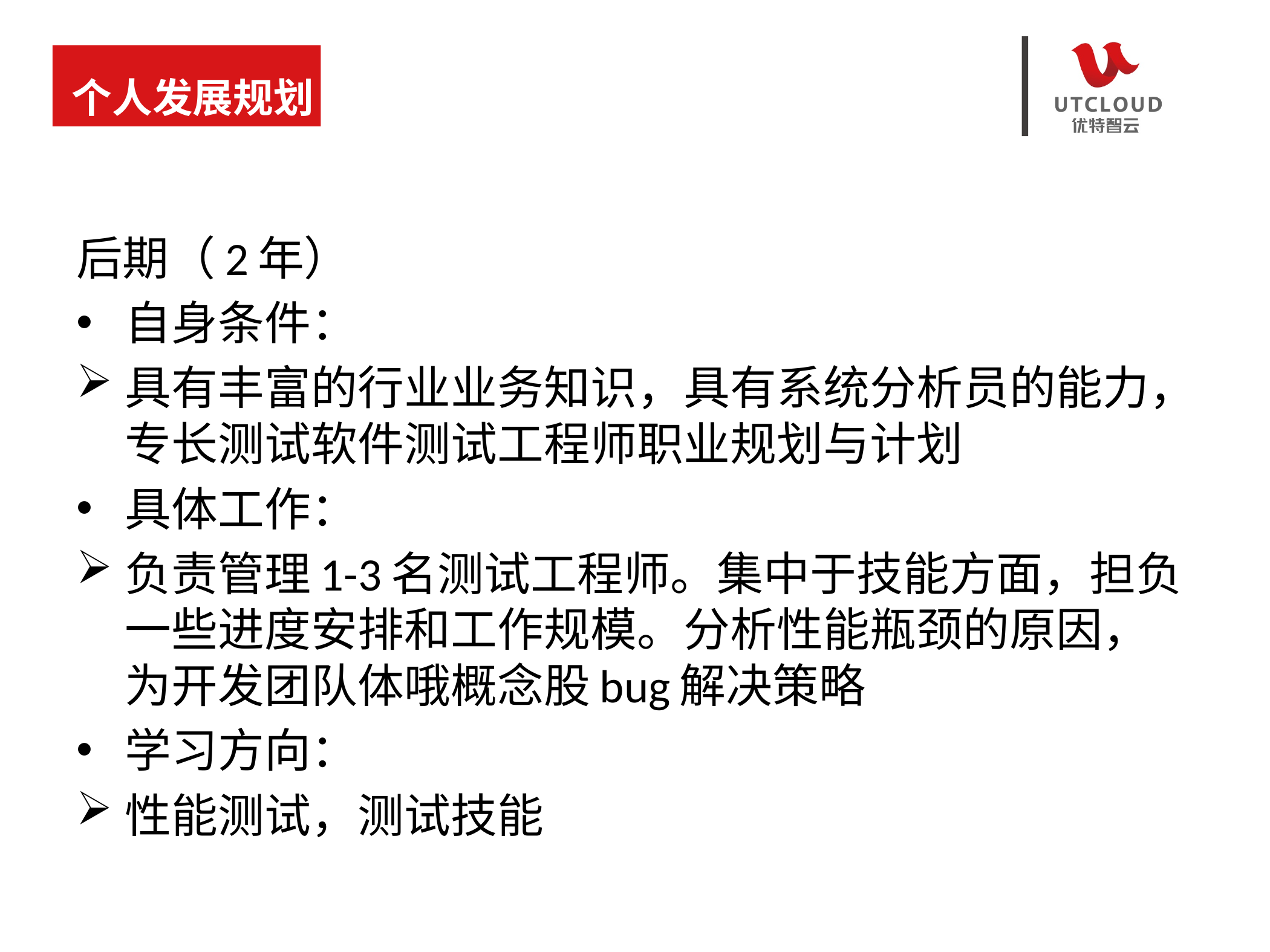

个人发展规划

后期（2年）
自身条件：
具有丰富的行业业务知识，具有系统分析员的能力，专长测试软件测试工程师职业规划与计划
具体工作：
负责管理1-3名测试工程师。集中于技能方面，担负一些进度安排和工作规模。分析性能瓶颈的原因，为开发团队体哦概念股bug解决策略
学习方向：
性能测试，测试技能